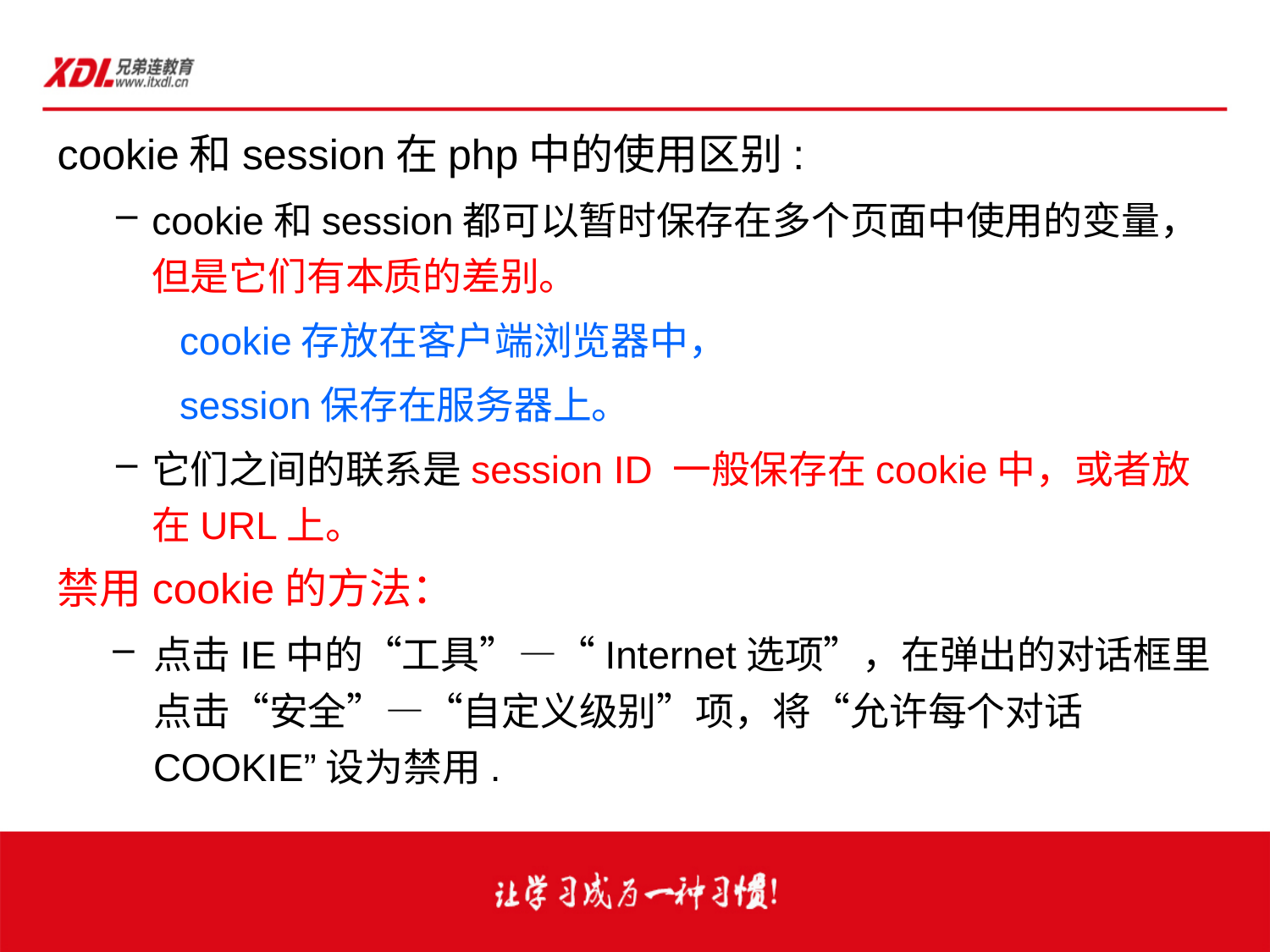

cookie和session在php中的使用区别:
cookie和session都可以暂时保存在多个页面中使用的变量，但是它们有本质的差别。
cookie存放在客户端浏览器中，
session保存在服务器上。
它们之间的联系是session ID 一般保存在cookie中，或者放在URL上。
禁用cookie的方法：
点击IE中的“工具”—“Internet选项”，在弹出的对话框里点击“安全”—“自定义级别”项，将“允许每个对话COOKIE”设为禁用.